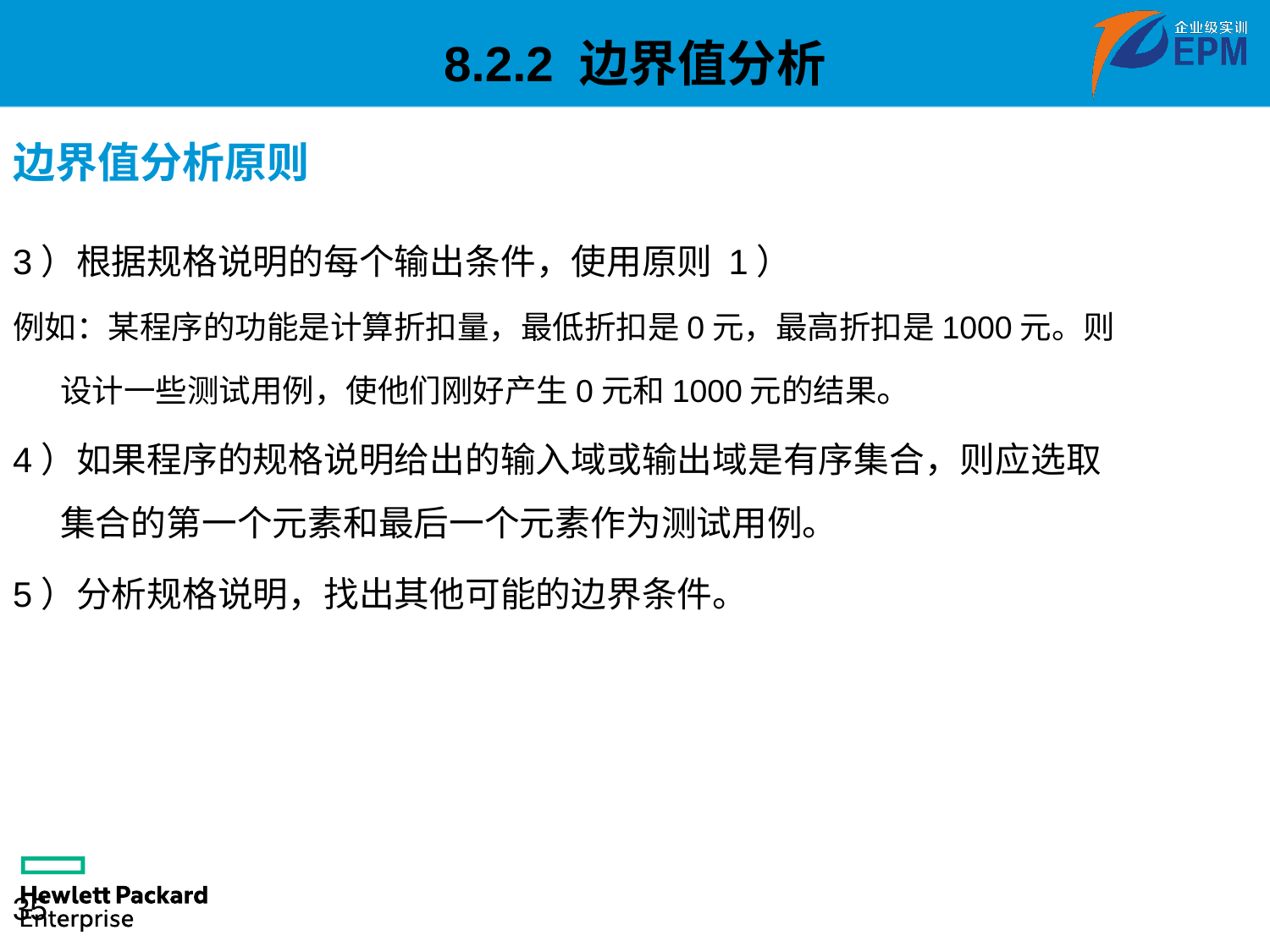

8.2.2 边界值分析
边界值分析原则
3）根据规格说明的每个输出条件，使用原则 1）
例如：某程序的功能是计算折扣量，最低折扣是0元，最高折扣是1000元。则设计一些测试用例，使他们刚好产生0元和1000元的结果。
4）如果程序的规格说明给出的输入域或输出域是有序集合，则应选取集合的第一个元素和最后一个元素作为测试用例。
5）分析规格说明，找出其他可能的边界条件。
35